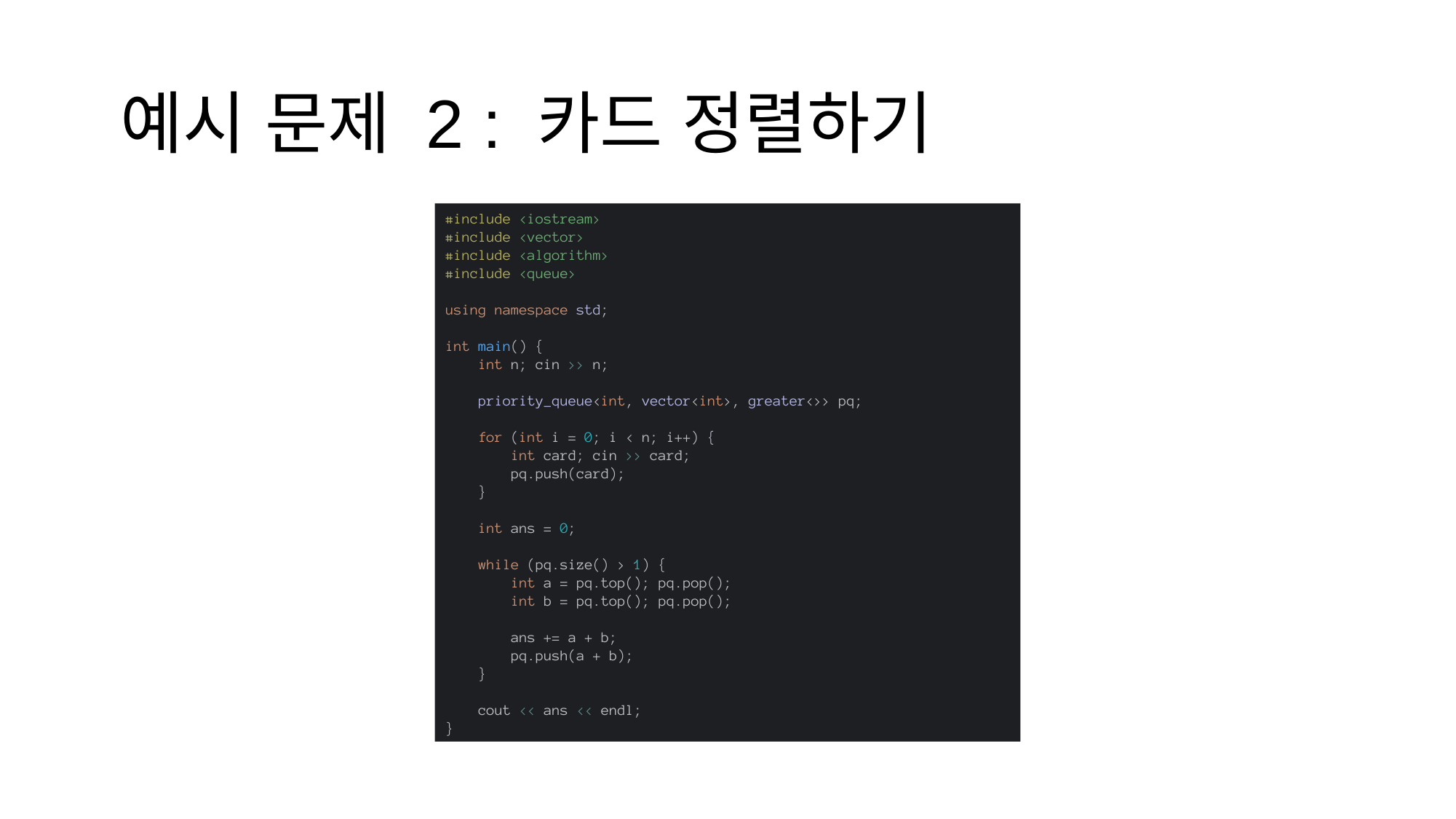

예시 문제 2 : 카드 정렬하기
#include <iostream>
#include <vector>
#include <algorithm>
#include <queue>
using namespace std;
int main() {
    int n; cin >> n;
    priority_queue<int, vector<int>, greater<>> pq;
    for (int i = 0; i < n; i++) {
        int card; cin >> card;
        pq.push(card);
    }
    int ans = 0;
    while (pq.size() > 1) {
        int a = pq.top(); pq.pop();
        int b = pq.top(); pq.pop();
        ans += a + b;
        pq.push(a + b);
    }
    cout << ans << endl;
}